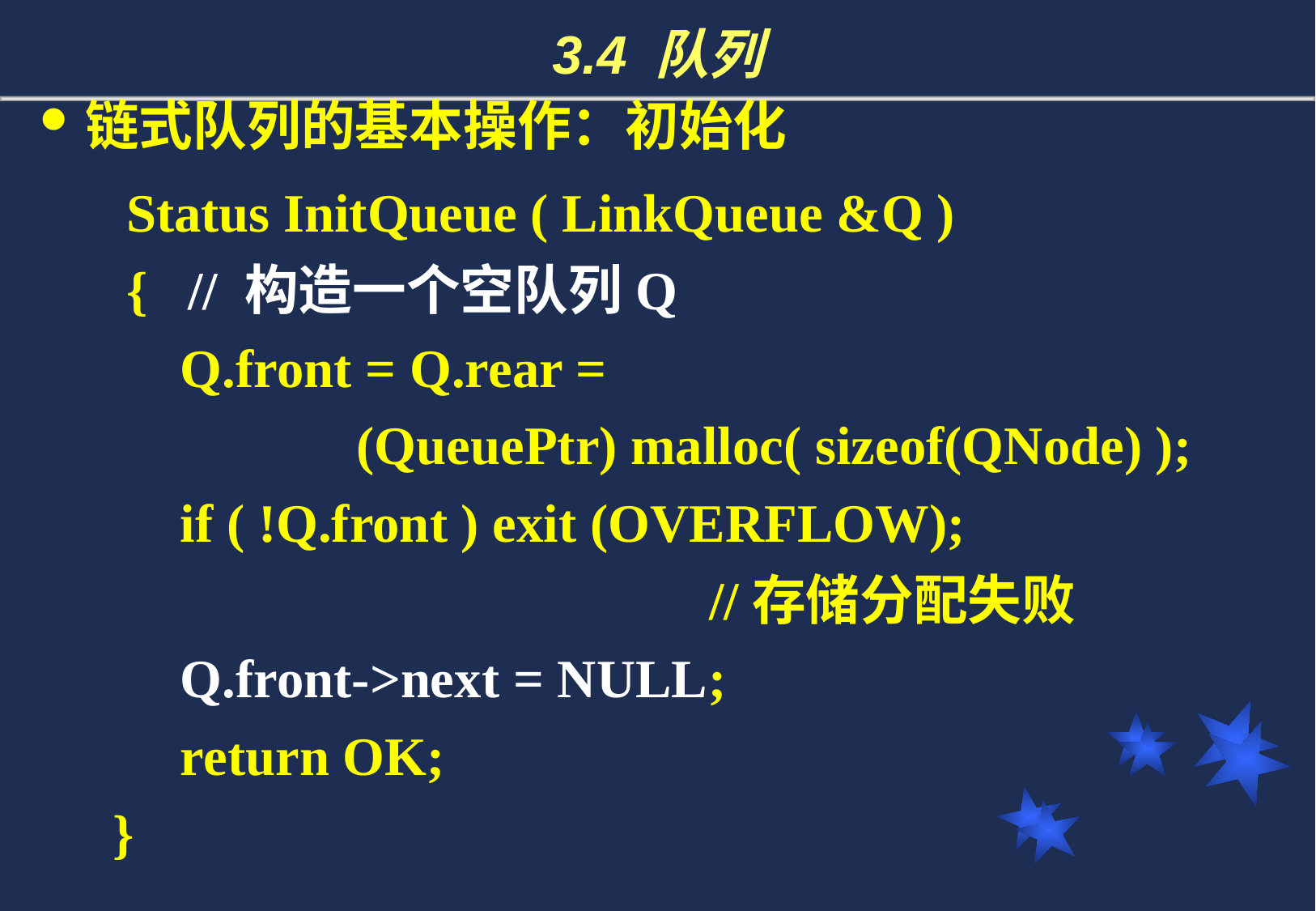

# 3.4 队列
链式队列的基本操作：初始化
 Status InitQueue ( LinkQueue &Q )
 {   // 构造一个空队列Q
     Q.front = Q.rear =
                  (QueuePtr) malloc( sizeof(QNode) );
     if ( !Q.front ) exit (OVERFLOW);
                                            //存储分配失败
     Q.front->next = NULL;
     return OK;
}